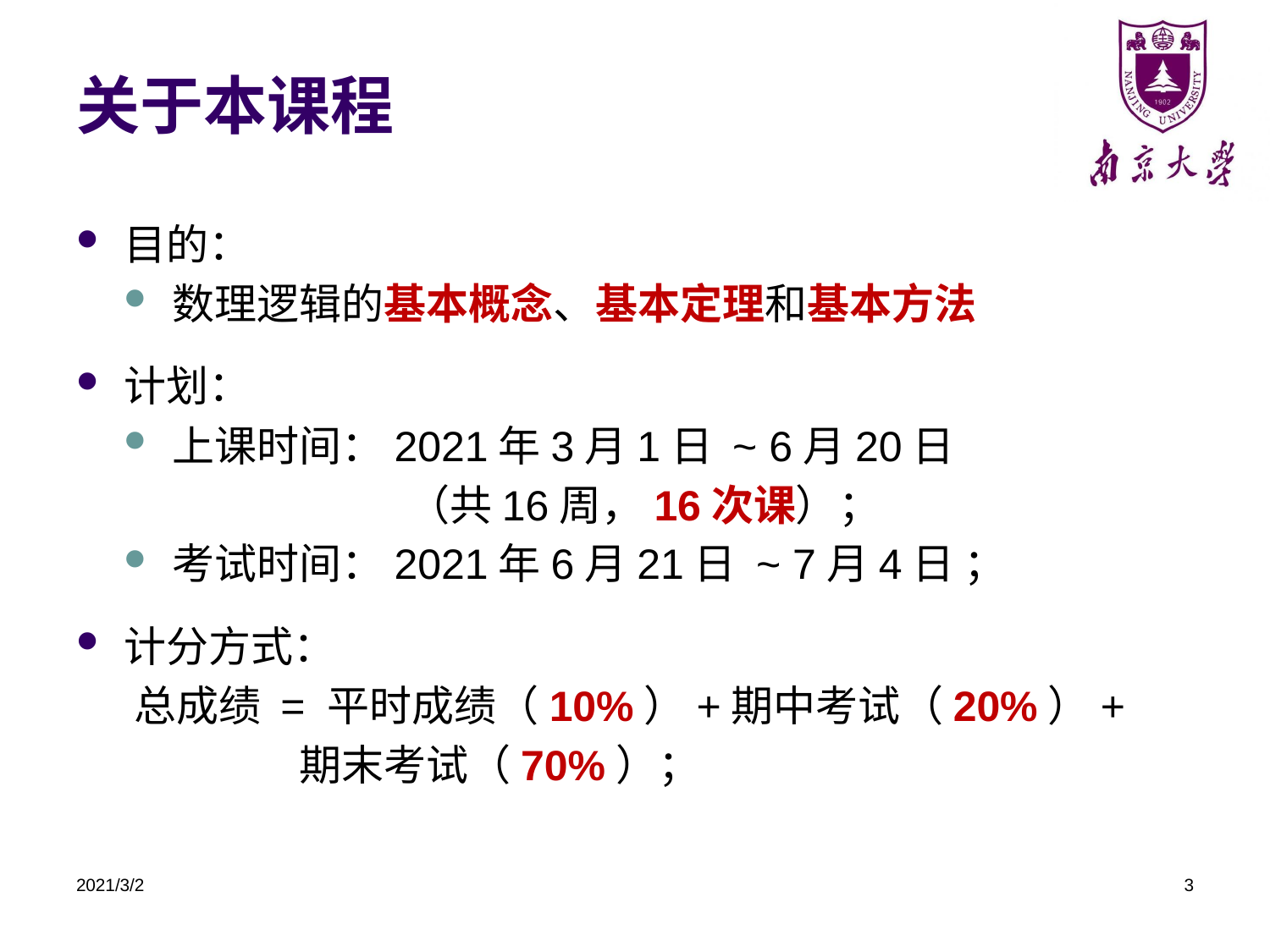

# 关于本课程
目的：
数理逻辑的基本概念、基本定理和基本方法
计划：
上课时间：2021年3月1日 ~ 6月20日
		  （共16周，16次课）；
考试时间：2021年6月21日 ~ 7月4日 ；
计分方式：
     总成绩 = 平时成绩（10%）+期中考试（20%）+
	         期末考试（70%）；

2021/3/2
3